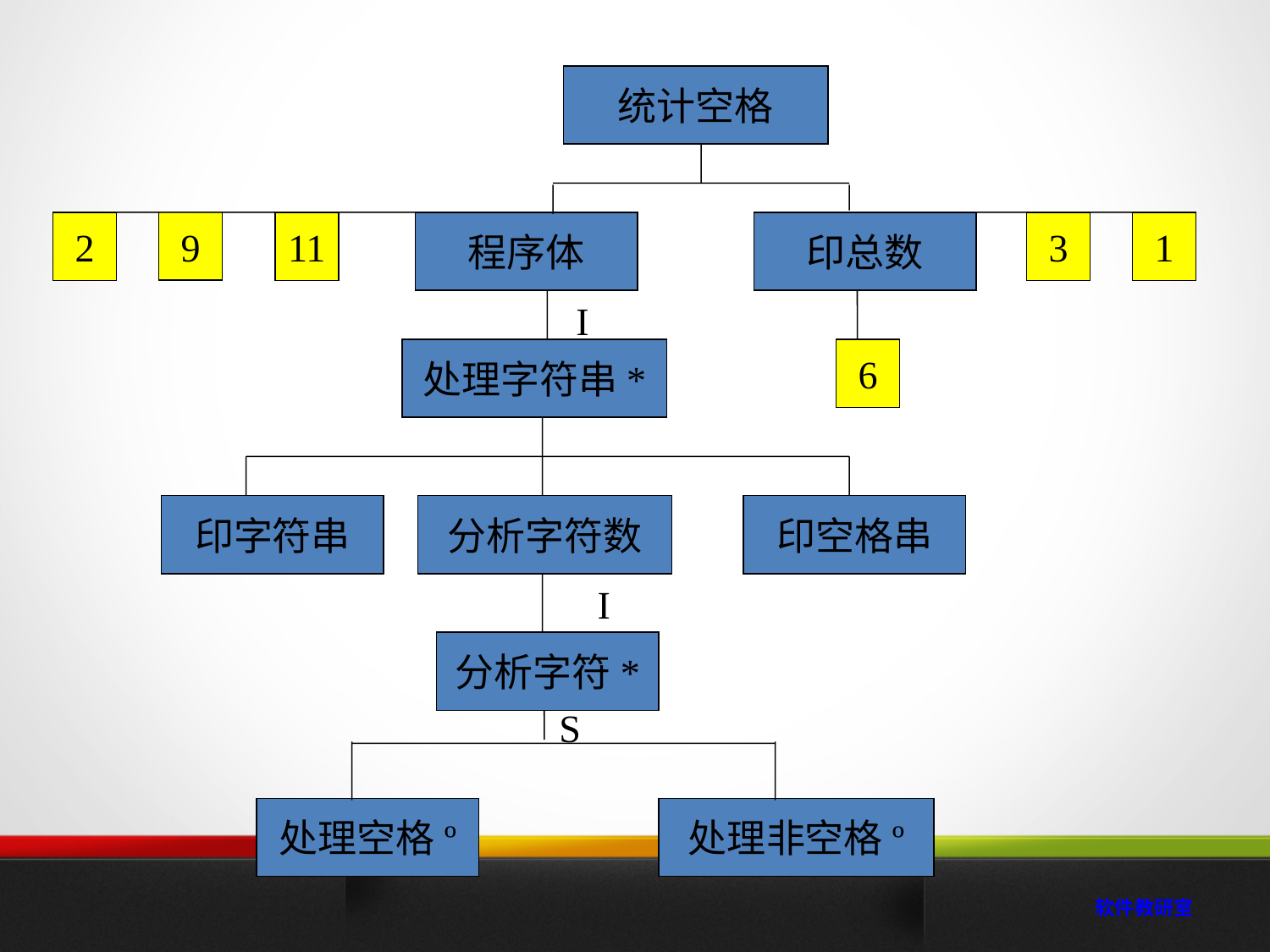

统计空格

9
2

11
程序体
印总数

3
1

I

处理字符串*
6

印字符串
分析字符数
印空格串

I
分析字符*
S

处理空格º
处理非空格º
                                     软件教研室